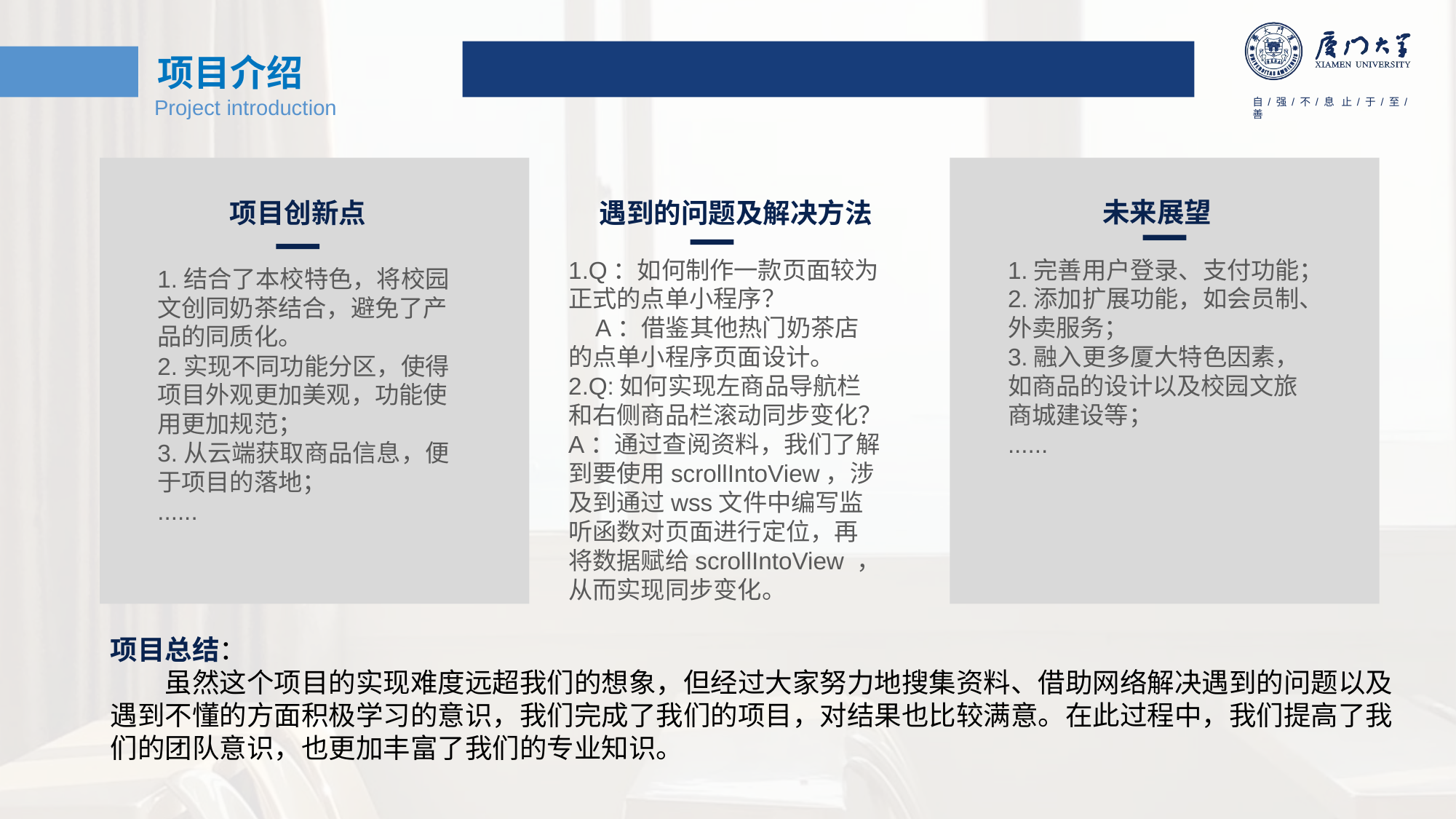

项目介绍
Project introduction

未来展望
遇到的问题及解决方法
项目创新点

1.完善用户登录、支付功能；
2.添加扩展功能，如会员制、外卖服务；
3.融入更多厦大特色因素，如商品的设计以及校园文旅商城建设等；
......
1.Q：如何制作一款页面较为正式的点单小程序？
    A：借鉴其他热门奶茶店的点单小程序页面设计。
2.Q:如何实现左商品导航栏和右侧商品栏滚动同步变化？
A：通过查阅资料，我们了解到要使用scrollIntoView，涉及到通过wss文件中编写监听函数对页面进行定位，再将数据赋给scrollIntoView ，从而实现同步变化。
1.结合了本校特色，将校园文创同奶茶结合，避免了产品的同质化。
2.实现不同功能分区，使得项目外观更加美观，功能使用更加规范；
3.从云端获取商品信息，便于项目的落地；
......
项目总结：
虽然这个项目的实现难度远超我们的想象，但经过大家努力地搜集资料、借助网络解决遇到的问题以及遇到不懂的方面积极学习的意识，我们完成了我们的项目，对结果也比较满意。在此过程中，我们提高了我们的团队意识，也更加丰富了我们的专业知识。